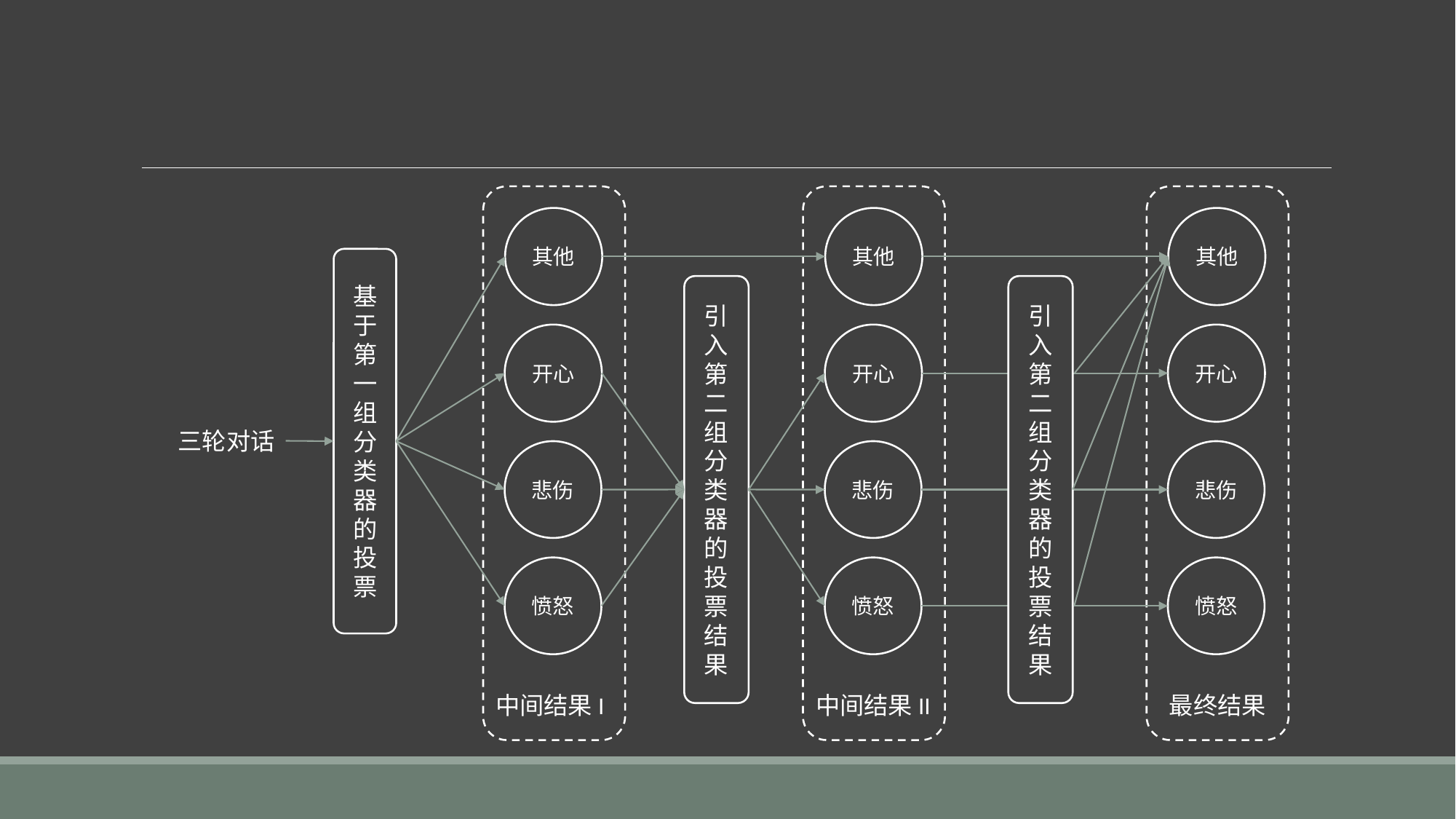

#

其他
开心
悲伤
愤怒
其他
开心
悲伤
愤怒
其他
开心
悲伤
愤怒
基于第一组分类器的投票
引入第二组分类器的投票结果
引入第二组分类器的投票结果
三轮对话
中间结果I
中间结果II
最终结果